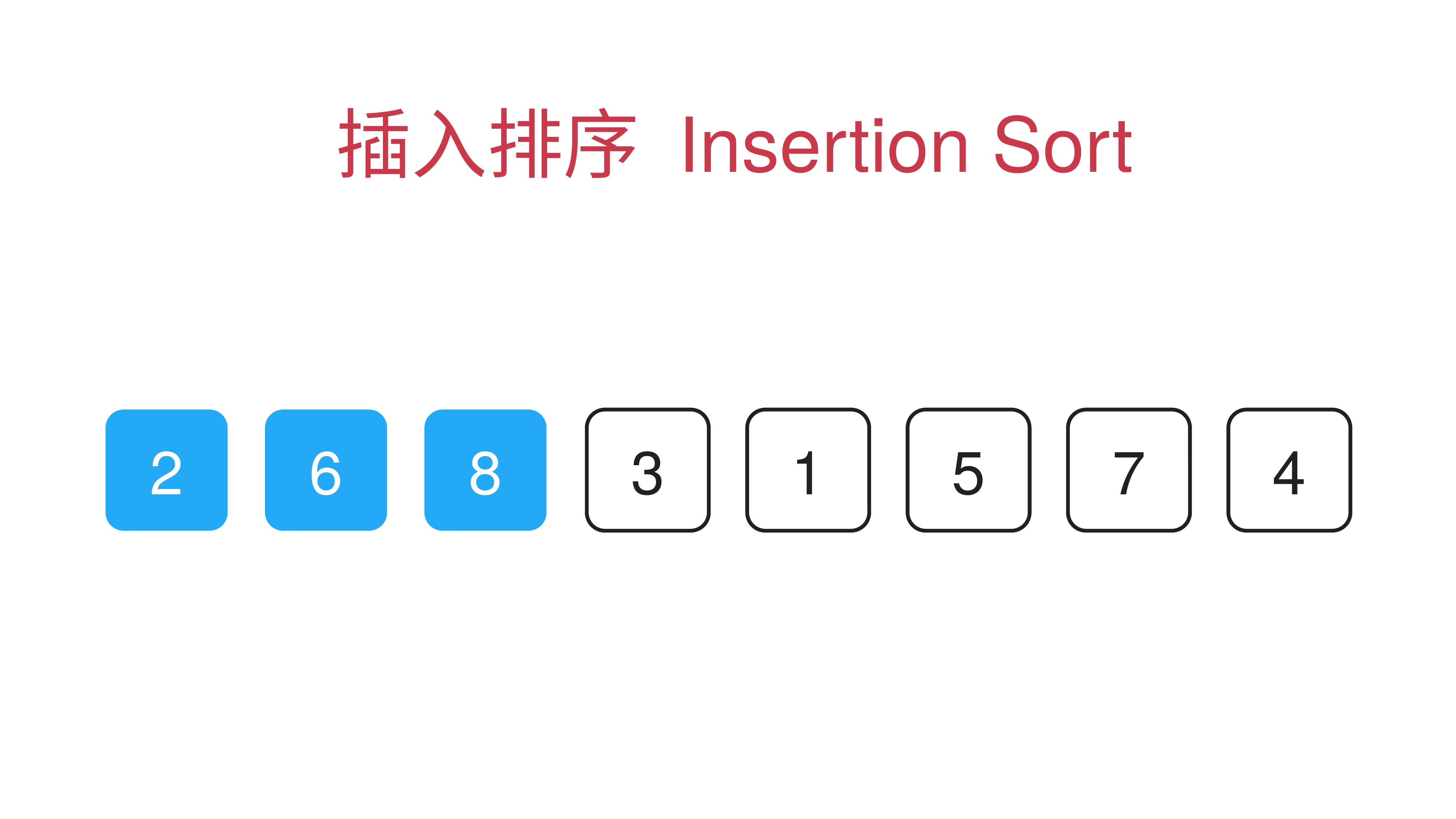

# 插入排序 Insertion Sort
2
6
8
3
1
5
7
4